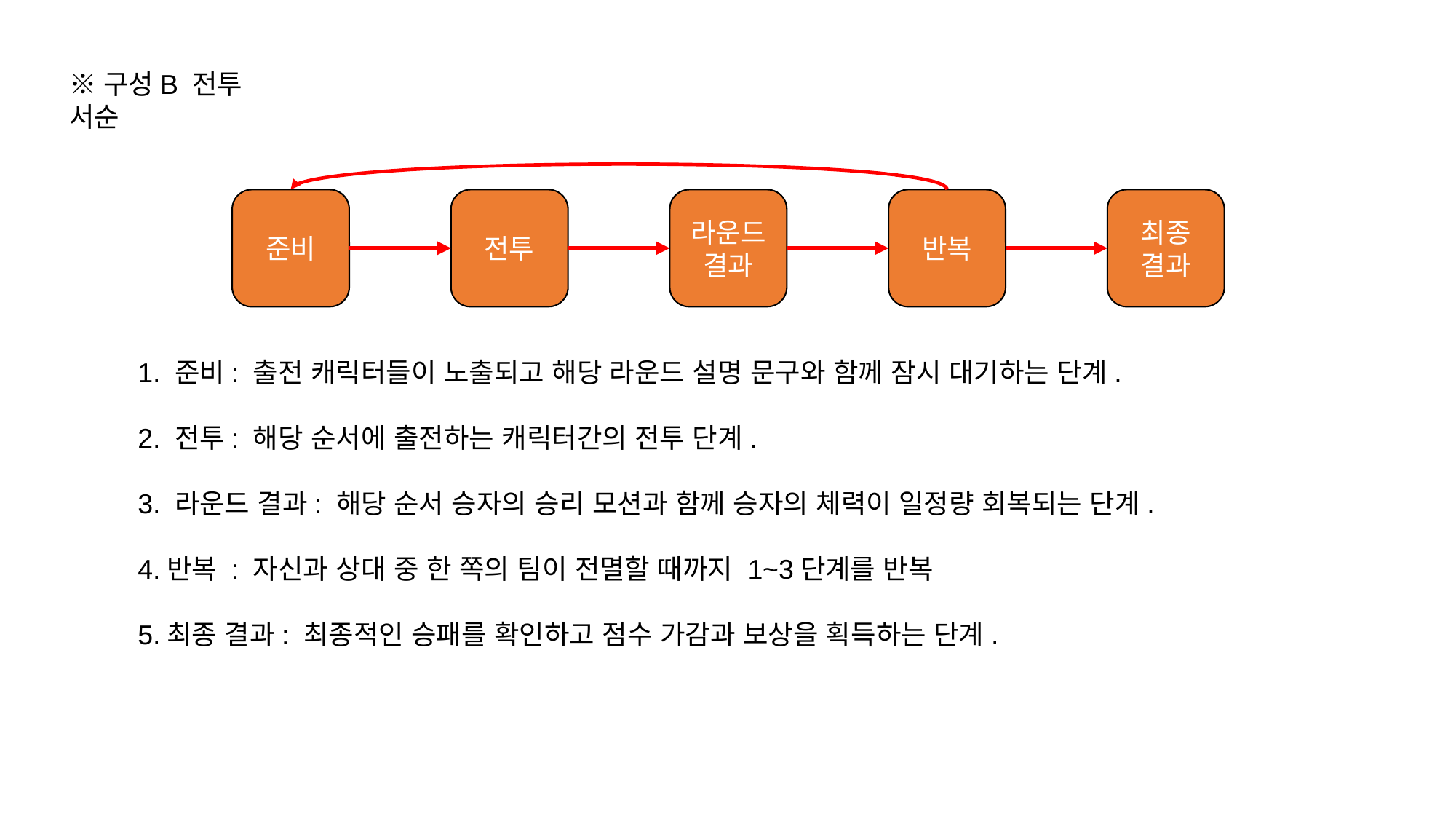

※구성B 전투 서순
준비
전투
라운드 결과
반복
최종 결과
1. 준비: 출전 캐릭터들이 노출되고 해당 라운드 설명 문구와 함께 잠시 대기하는 단계.

2. 전투: 해당 순서에 출전하는 캐릭터간의 전투 단계.

3. 라운드 결과: 해당 순서 승자의 승리 모션과 함께 승자의 체력이 일정량 회복되는 단계.

4.반복 : 자신과 상대 중 한 쪽의 팀이 전멸할 때까지 1~3단계를 반복

5.최종 결과: 최종적인 승패를 확인하고 점수 가감과 보상을 획득하는 단계.